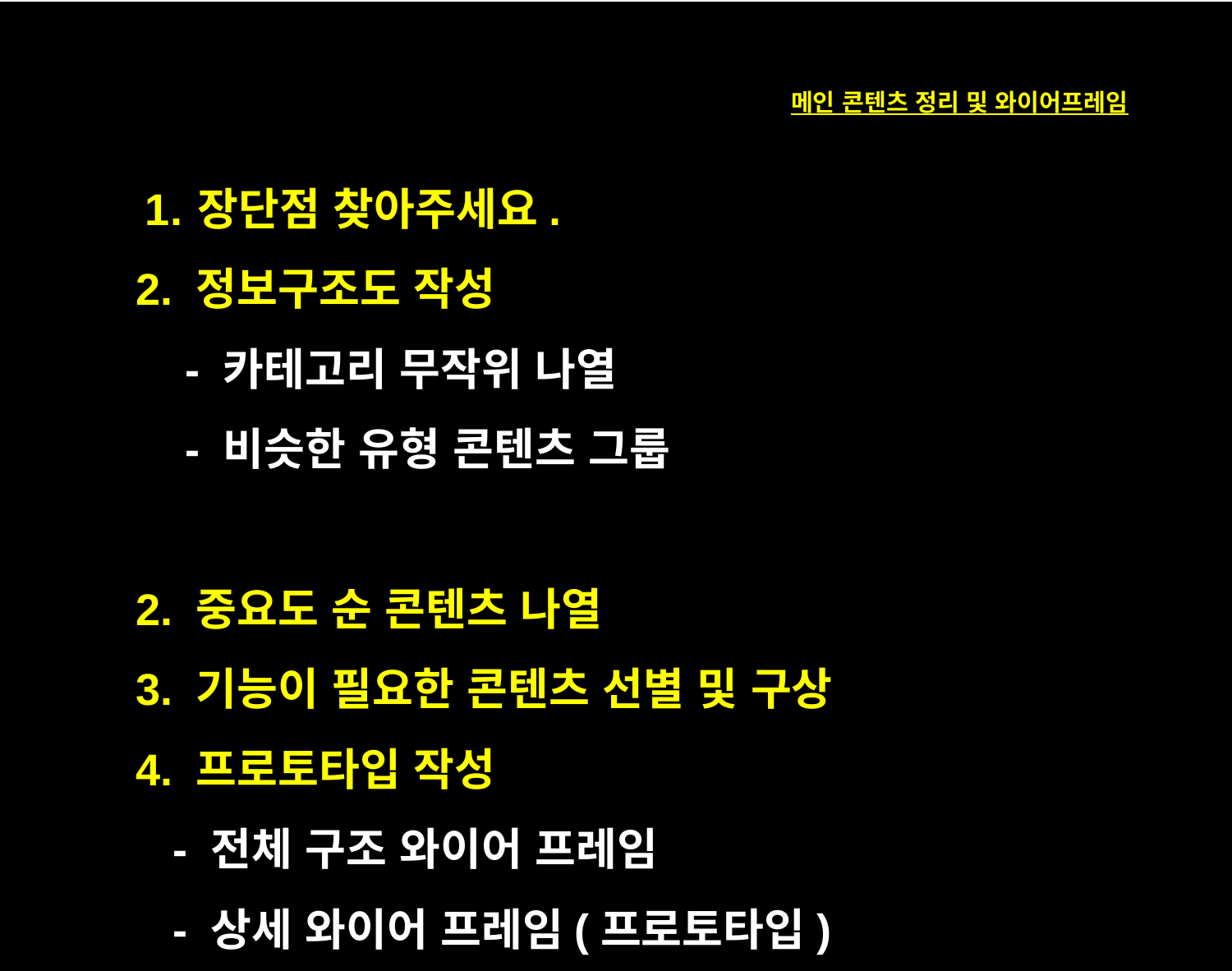

메인 콘텐츠 정리 및 와이어프레임
장단점 찾아주세요.
2. 정보구조도 작성
    - 카테고리 무작위 나열
    - 비슷한 유형 콘텐츠 그룹

2. 중요도 순 콘텐츠 나열
3. 기능이 필요한 콘텐츠 선별 및 구상
4. 프로토타입 작성
   - 전체 구조 와이어 프레임
   - 상세 와이어 프레임(프로토타입)

10